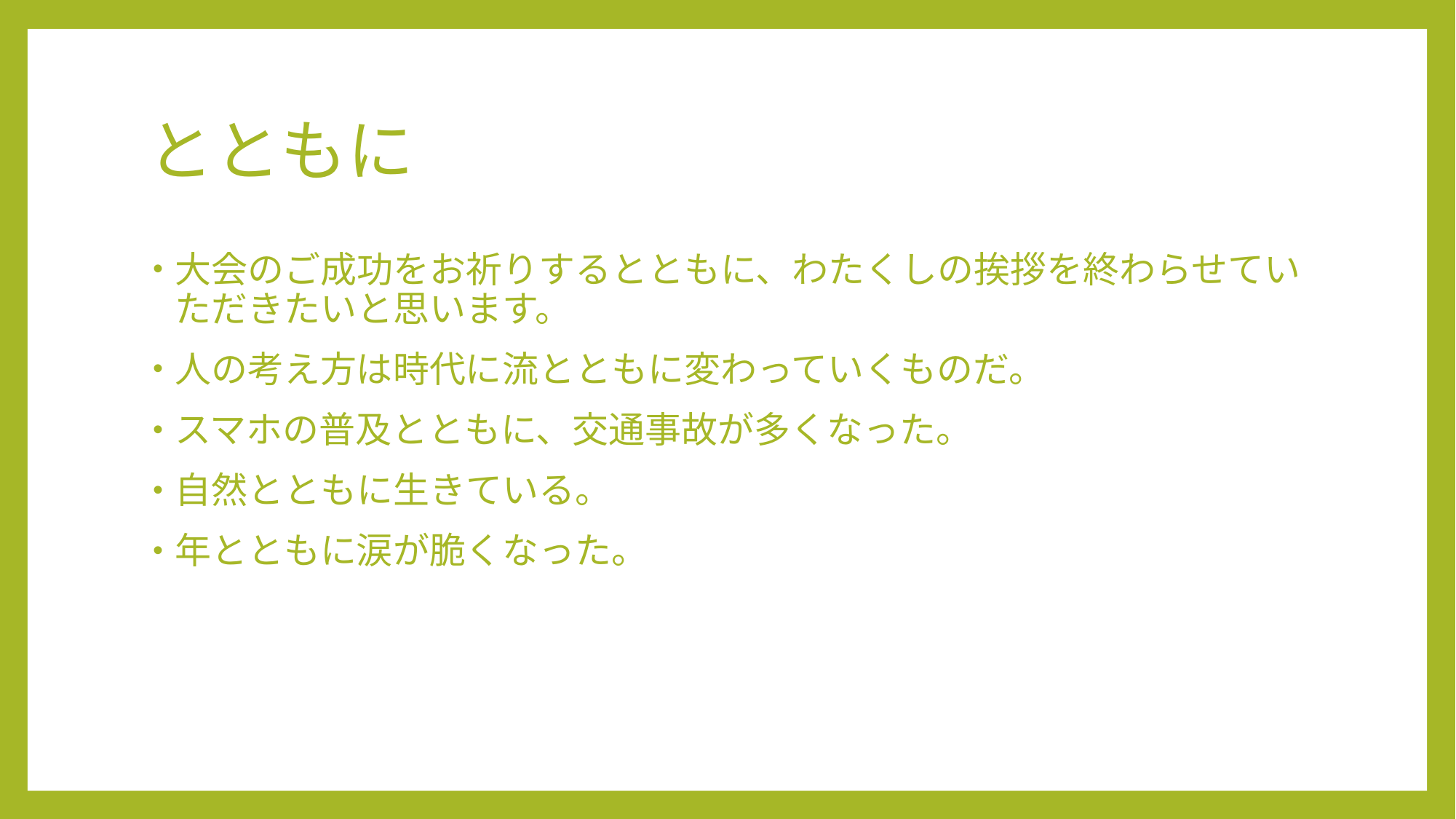

# とともに
大会のご成功をお祈りするとともに、わたくしの挨拶を終わらせていただきたいと思います。
人の考え方は時代に流とともに変わっていくものだ。
スマホの普及とともに、交通事故が多くなった。
自然とともに生きている。
年とともに涙が脆くなった。